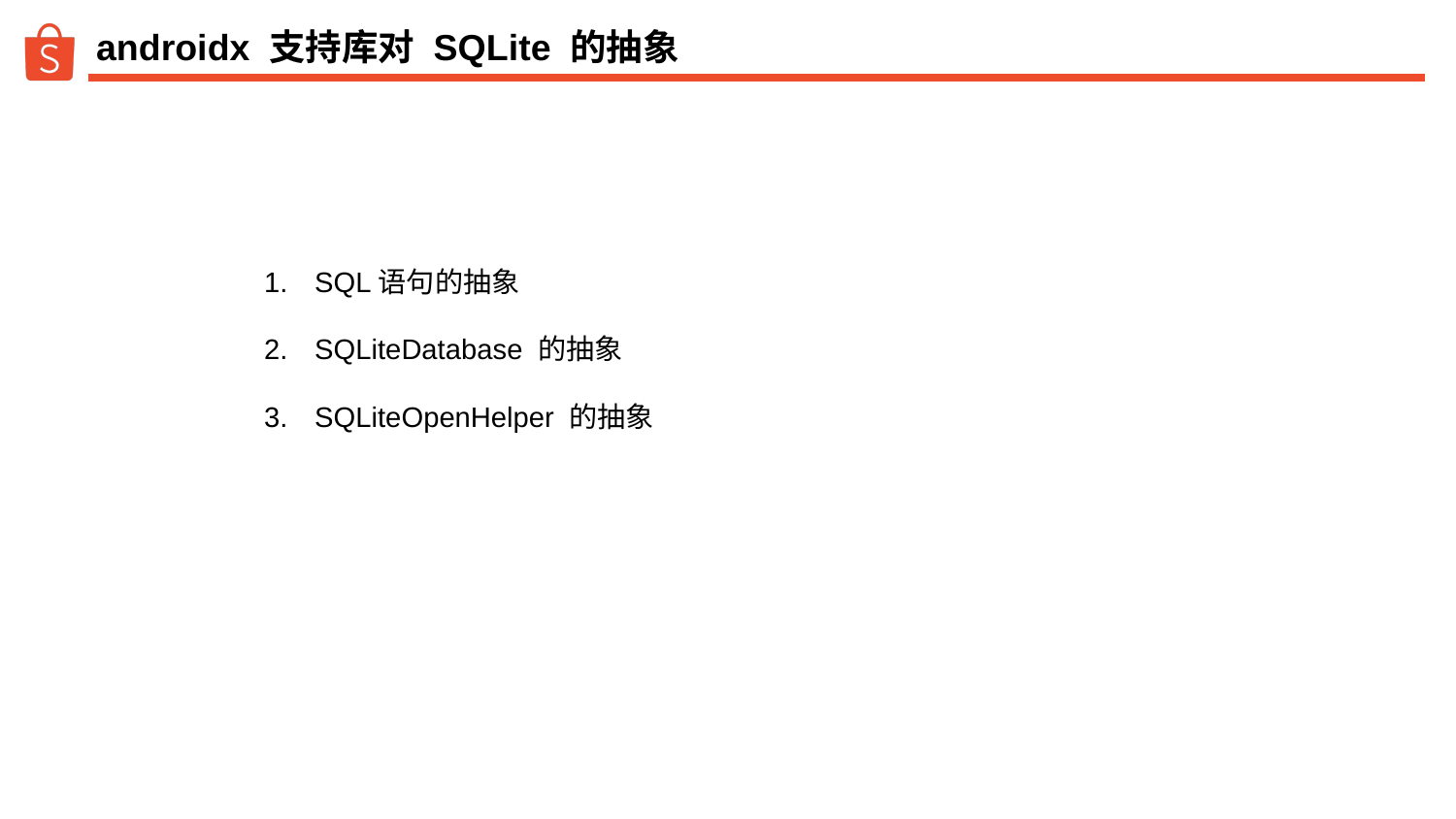

# androidx 支持库对 SQLite 的抽象
SQL语句的抽象

SQLiteDatabase 的抽象

SQLiteOpenHelper 的抽象